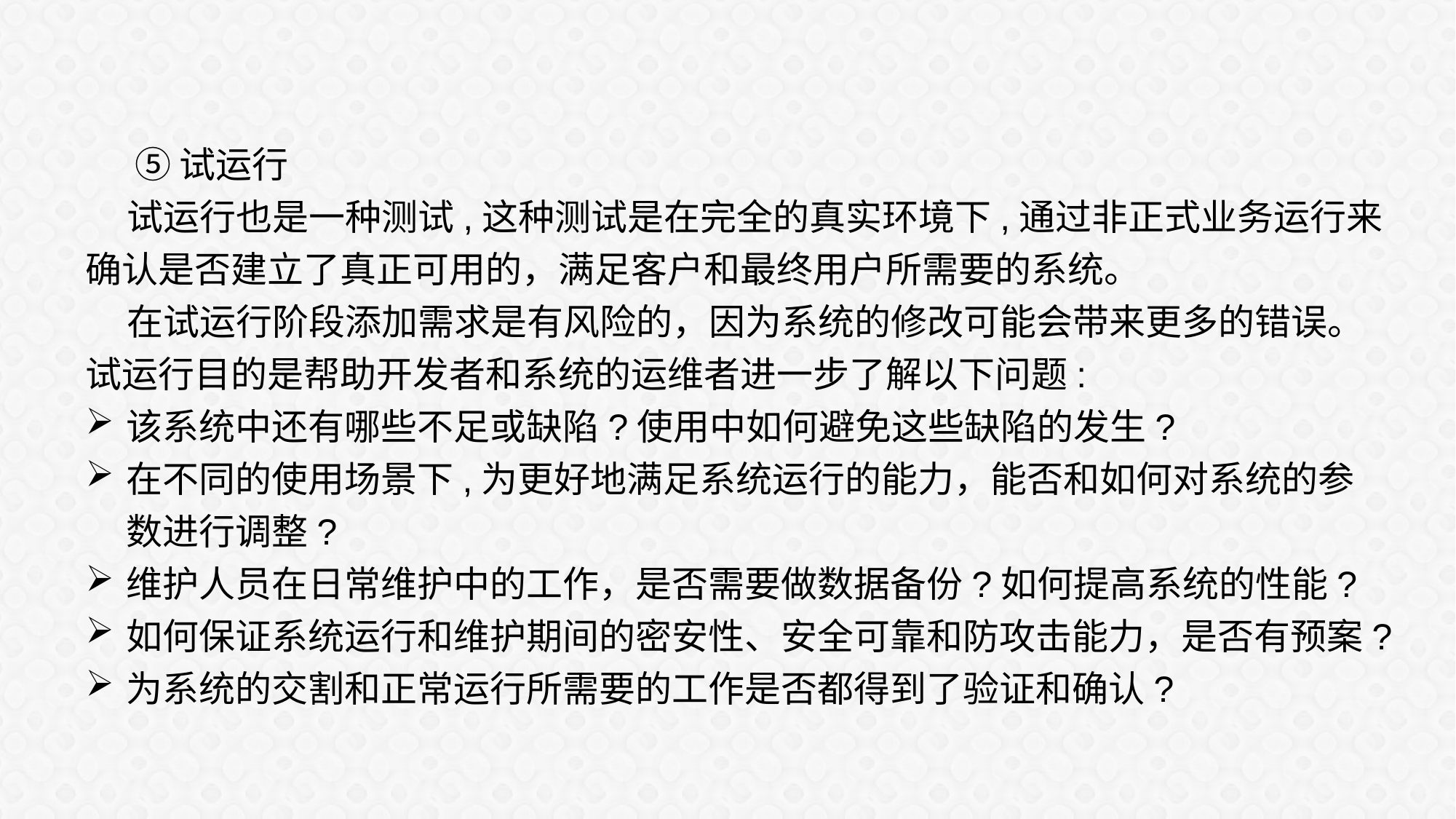

⑤试运行
    试运行也是一种测试,这种测试是在完全的真实环境下,通过非正式业务运行来确认是否建立了真正可用的，满足客户和最终用户所需要的系统。
    在试运行阶段添加需求是有风险的，因为系统的修改可能会带来更多的错误。试运行目的是帮助开发者和系统的运维者进一步了解以下问题:
该系统中还有哪些不足或缺陷?使用中如何避免这些缺陷的发生?
在不同的使用场景下,为更好地满足系统运行的能力，能否和如何对系统的参数进行调整?
维护人员在日常维护中的工作，是否需要做数据备份?如何提高系统的性能?
如何保证系统运行和维护期间的密安性、安全可靠和防攻击能力，是否有预案?
为系统的交割和正常运行所需要的工作是否都得到了验证和确认?